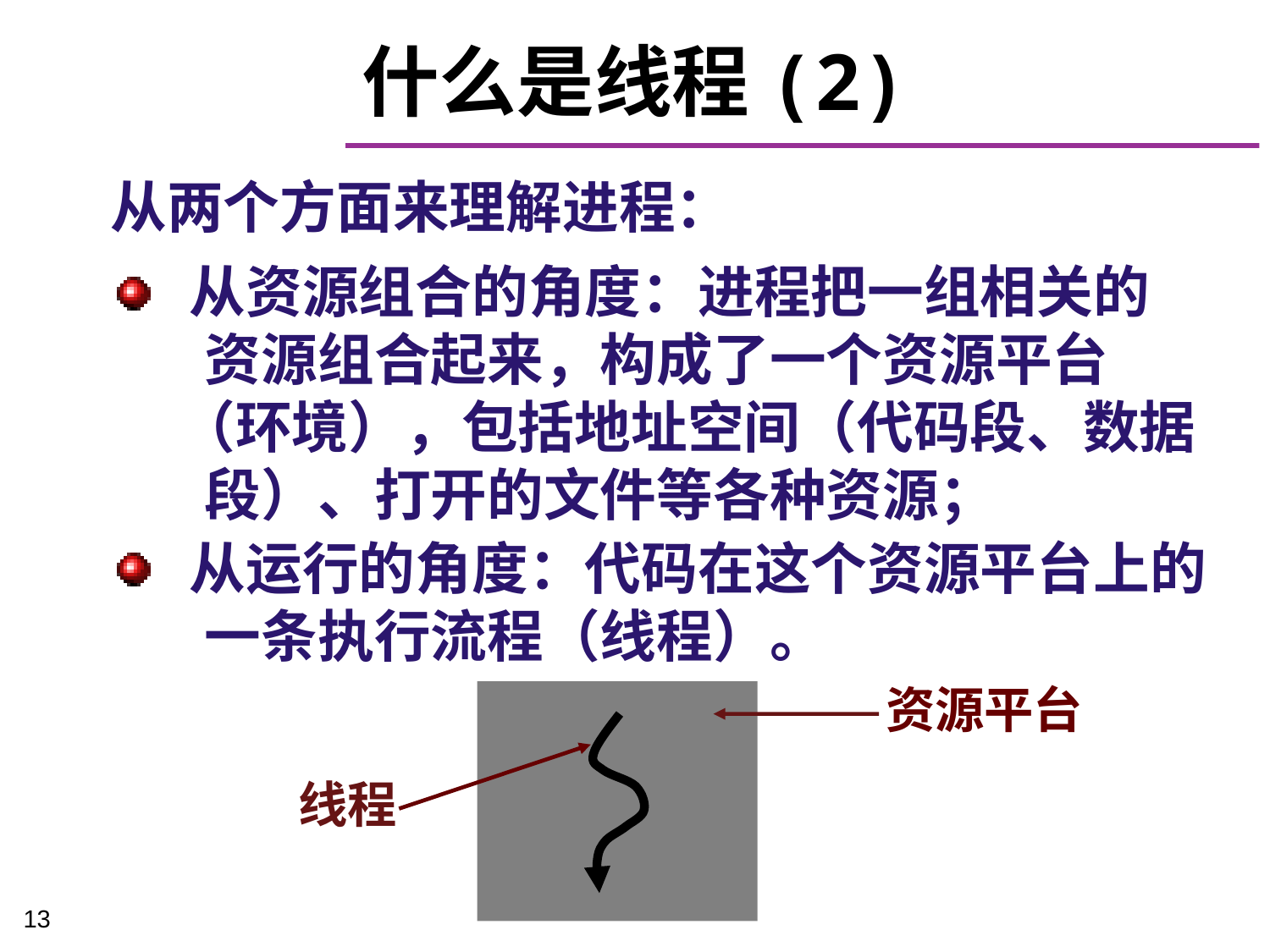

# 什么是线程(2)
从两个方面来理解进程：
  从资源组合的角度：进程把一组相关的
     资源组合起来，构成了一个资源平台
   （环境），包括地址空间（代码段、数据
     段）、打开的文件等各种资源；
  从运行的角度：代码在这个资源平台上的
     一条执行流程（线程）。
资源平台

线程
13